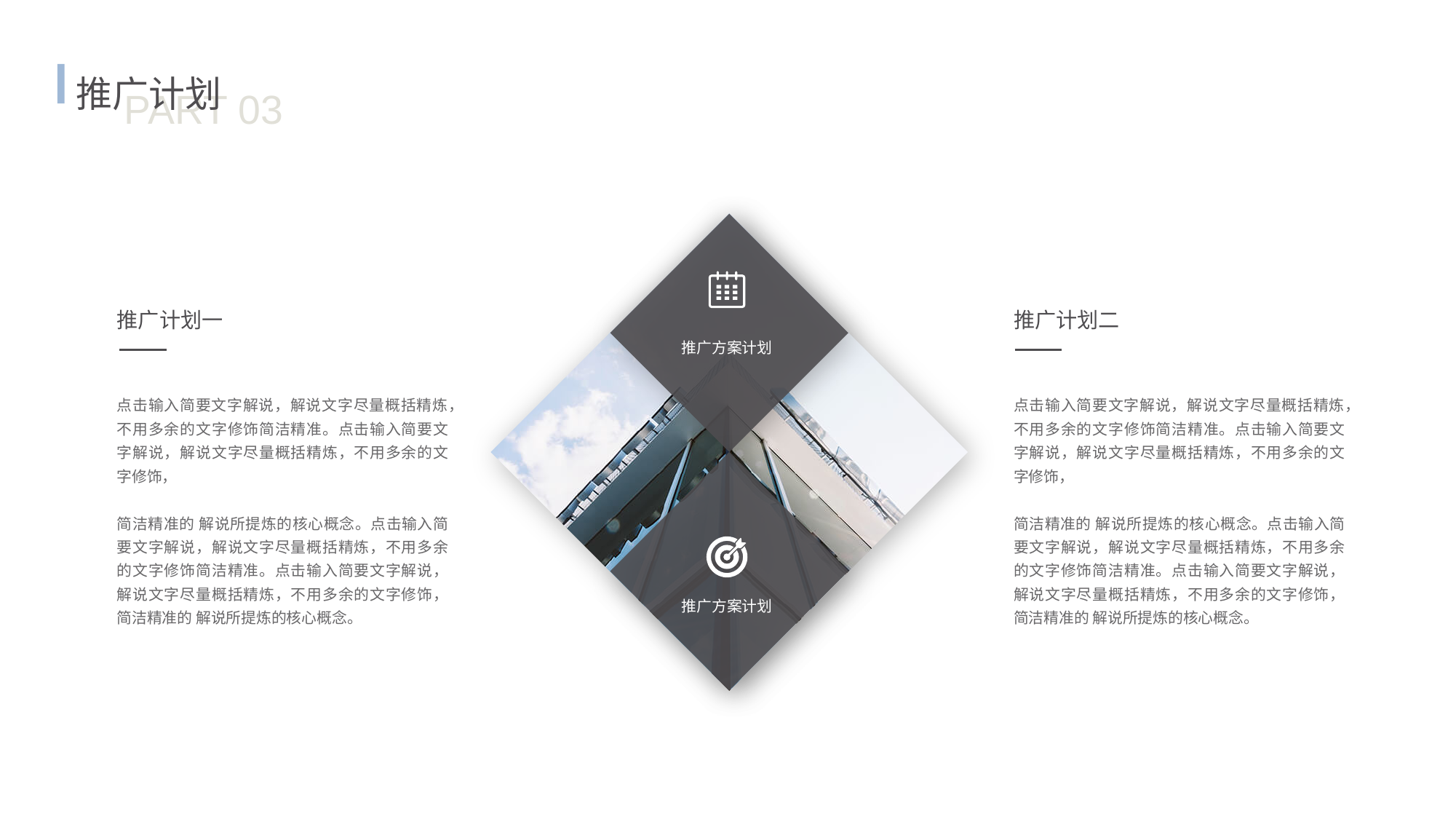

推广计划

PART 03

推广方案计划

推广方案计划
推广计划一
推广计划二
点击输入简要文字解说，解说文字尽量概括精炼，不用多余的文字修饰简洁精准。点击输入简要文字解说，解说文字尽量概括精炼，不用多余的文字修饰，

简洁精准的 解说所提炼的核心概念。点击输入简要文字解说，解说文字尽量概括精炼，不用多余的文字修饰简洁精准。点击输入简要文字解说，解说文字尽量概括精炼，不用多余的文字修饰，简洁精准的 解说所提炼的核心概念。

点击输入简要文字解说，解说文字尽量概括精炼，不用多余的文字修饰简洁精准。点击输入简要文字解说，解说文字尽量概括精炼，不用多余的文字修饰，

简洁精准的 解说所提炼的核心概念。点击输入简要文字解说，解说文字尽量概括精炼，不用多余的文字修饰简洁精准。点击输入简要文字解说，解说文字尽量概括精炼，不用多余的文字修饰，简洁精准的 解说所提炼的核心概念。